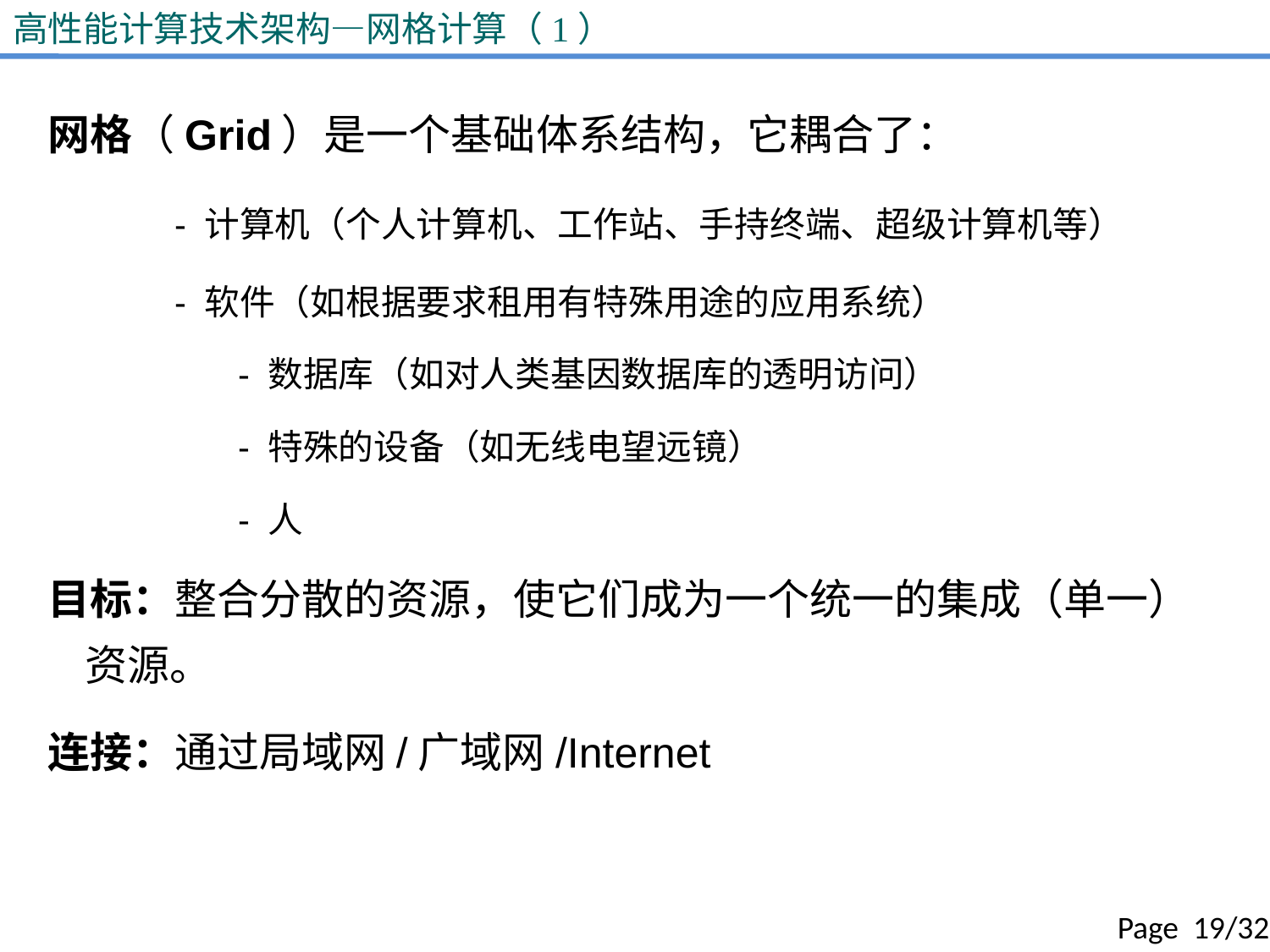

# 高性能计算技术架构—网格计算（1）

网格（Grid）是一个基础体系结构，它耦合了：
	- 计算机（个人计算机、工作站、手持终端、超级计算机等）
	- 软件（如根据要求租用有特殊用途的应用系统）
	- 数据库（如对人类基因数据库的透明访问）
	- 特殊的设备（如无线电望远镜）
	- 人
目标：整合分散的资源，使它们成为一个统一的集成（单一）       资源。
连接：通过局域网/广域网/Internet
Page  19/32